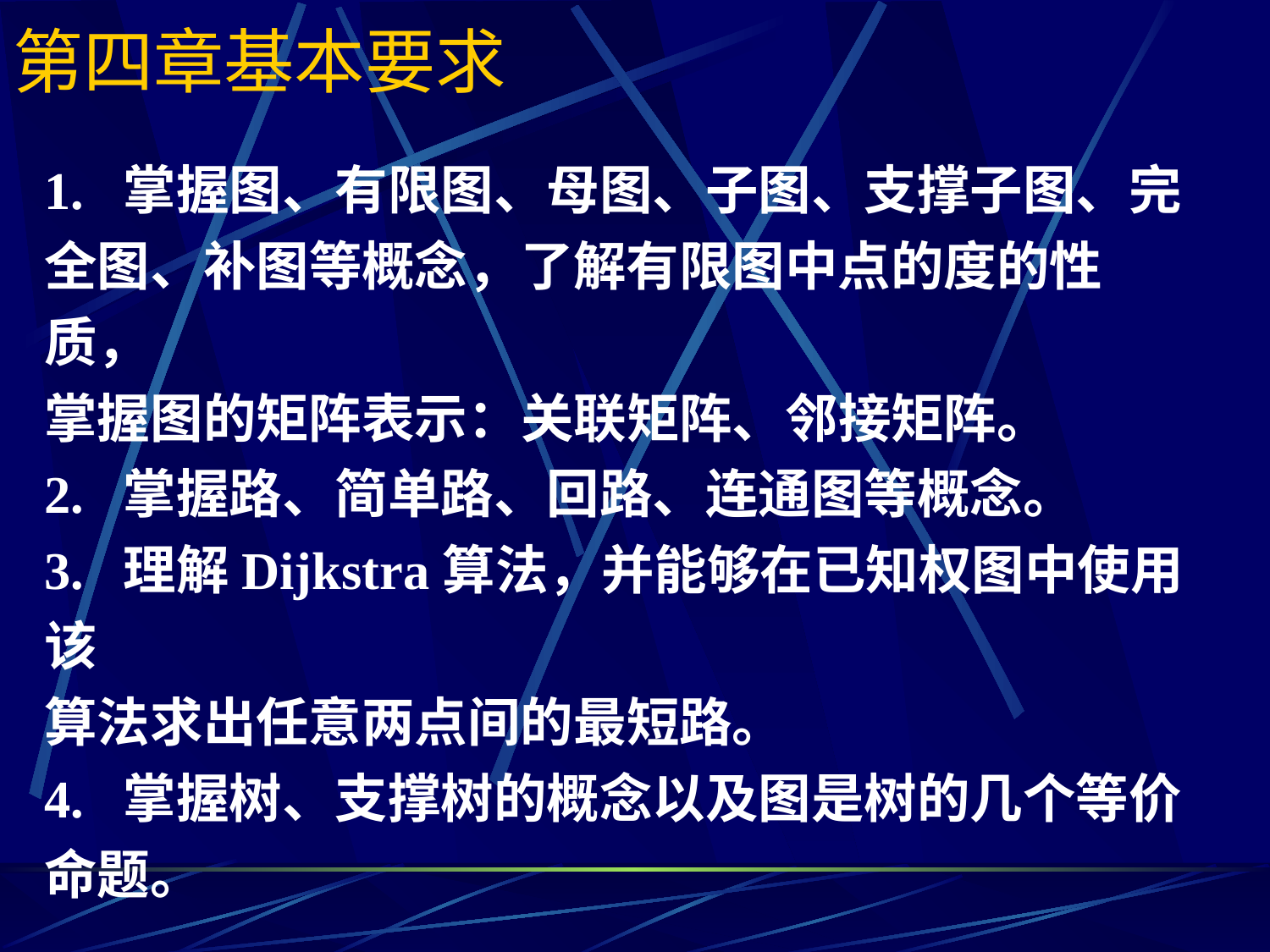

# 第四章基本要求
1.  掌握图、有限图、母图、子图、支撑子图、完全图、补图等概念，了解有限图中点的度的性质，
掌握图的矩阵表示：关联矩阵、邻接矩阵。
2.  掌握路、简单路、回路、连通图等概念。
3.  理解Dijkstra算法，并能够在已知权图中使用该
算法求出任意两点间的最短路。
4.  掌握树、支撑树的概念以及图是树的几个等价命题。